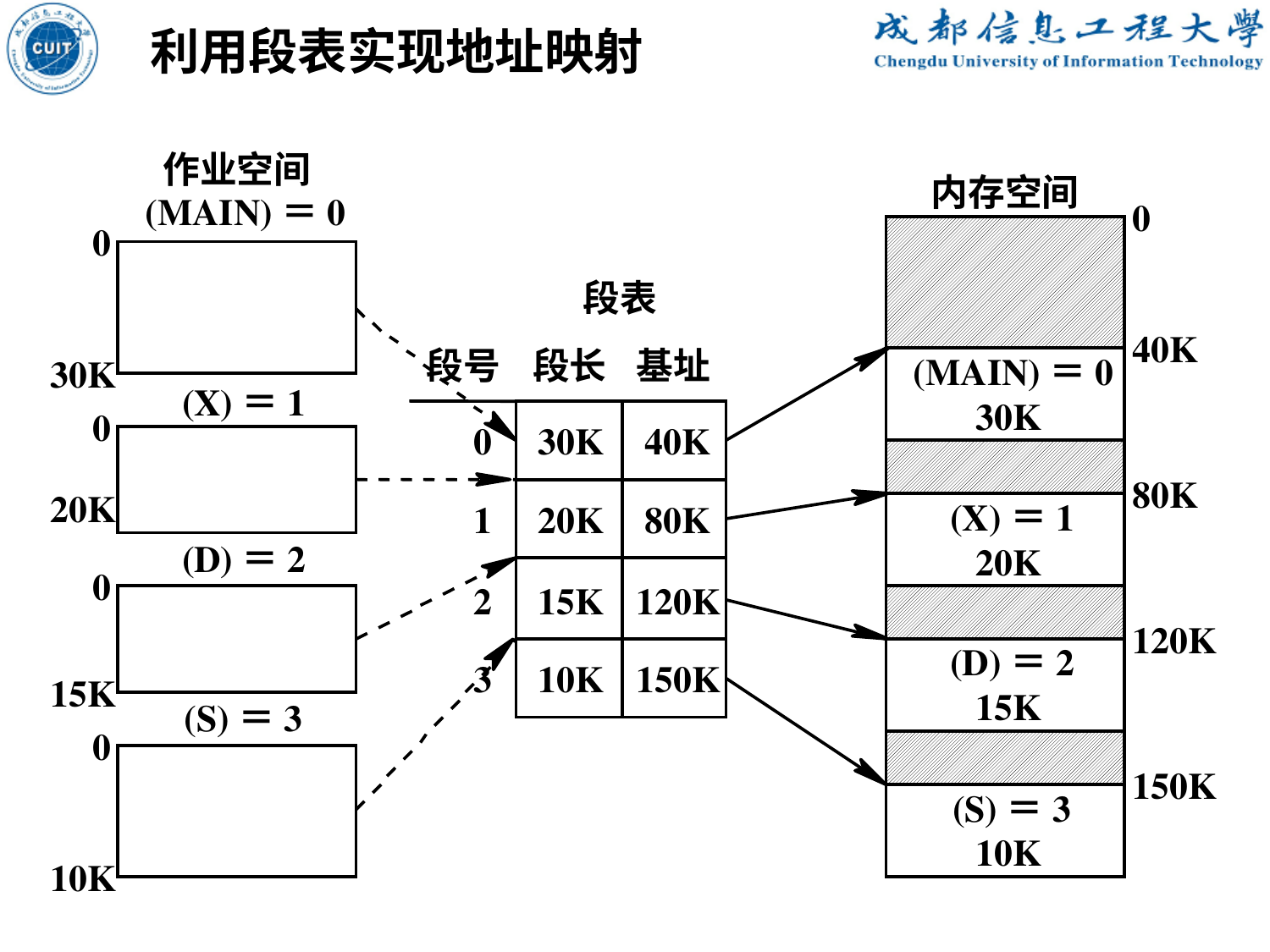

利用段表实现地址映射
作业空间
内存空间
(MAIN)＝0
0

0

段表

40K

段号
段长
基址

(MAIN)＝0
30K

(X)＝1

30K

0

0
30K
40K

80K

20K

(X)＝1
1
20K
80K
(D)＝2
20K

0

2
15K
120K

120K

(D)＝2

3
10K
150K

15K

15K
(S)＝3

0

150K

(S)＝3

10K
10K